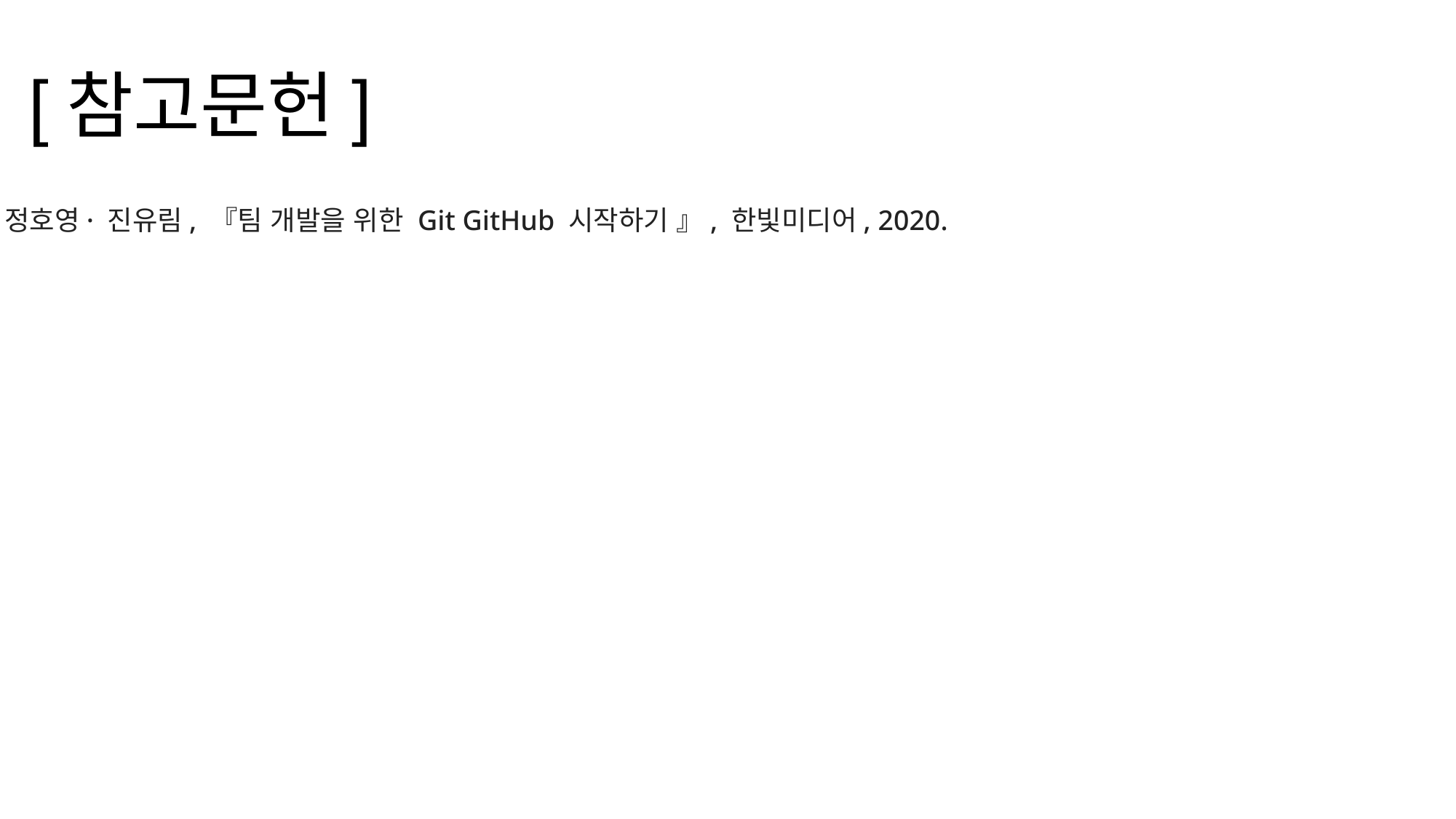

[참고문헌]
정호영· 진유림, 『팀 개발을 위한 Git GitHub 시작하기 』, 한빛미디어, 2020.